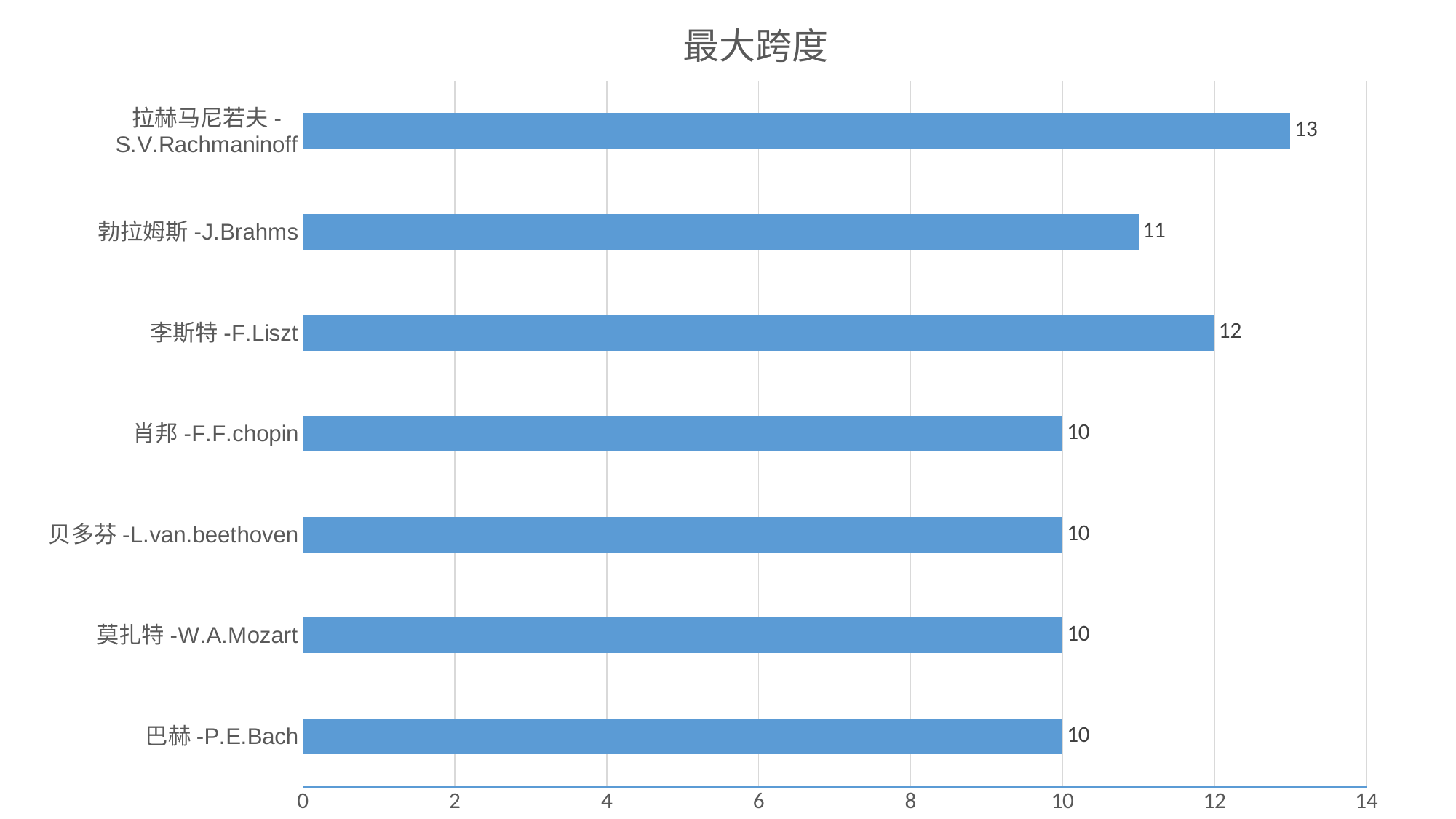

### Chart:

| Category | 最大跨度 |
|---|---|
| 巴赫-P.E.Bach | 10.0 |
| 莫扎特-W.A.Mozart | 10.0 |
| 贝多芬-L.van.beethoven | 10.0 |
| 肖邦-F.F.chopin | 10.0 |
| 李斯特-F.Liszt | 12.0 |
| 勃拉姆斯-J.Brahms | 11.0 |
| 拉赫马尼若夫-S.V.Rachmaninoff | 13.0 |